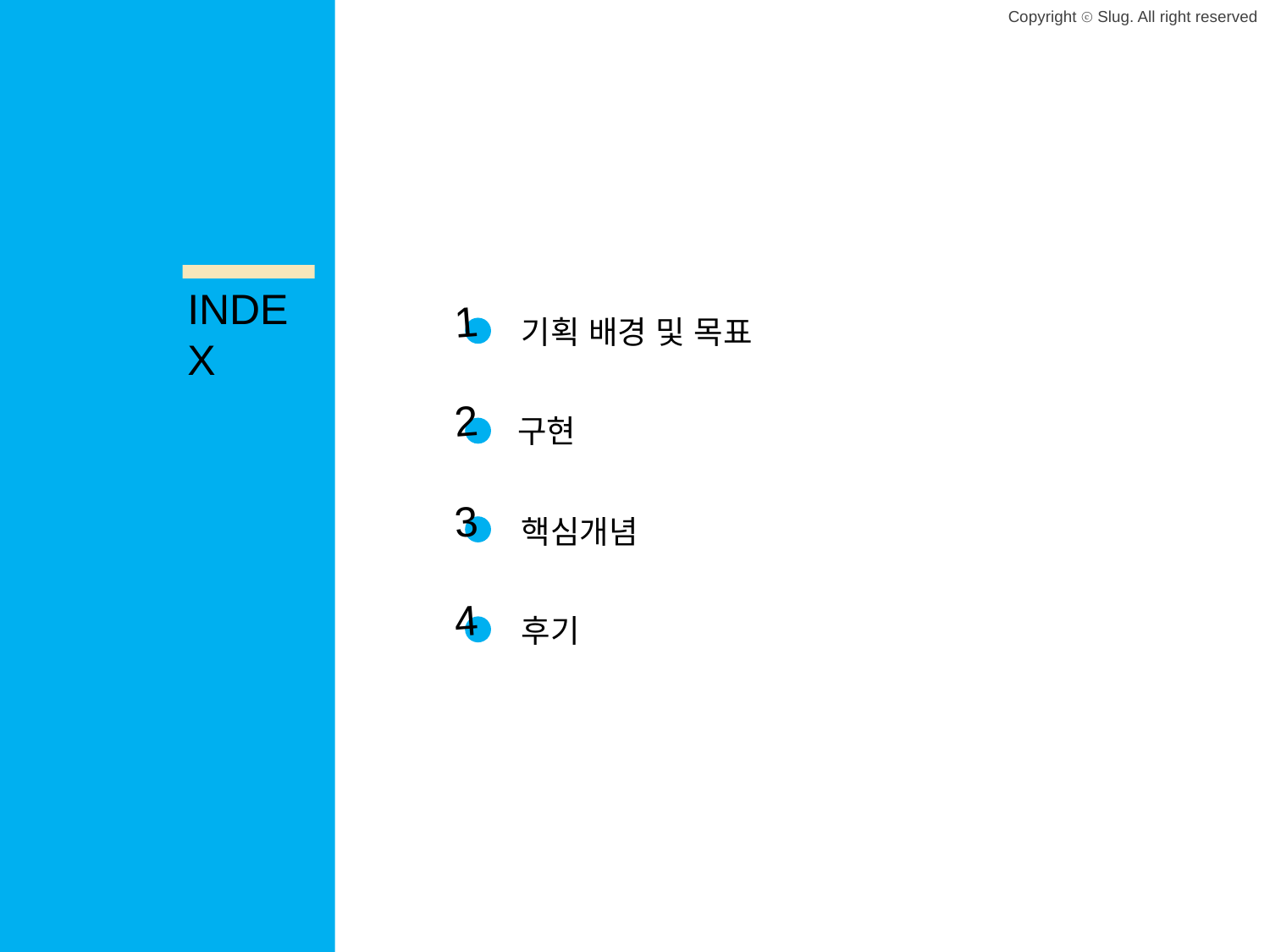

Copyright ⓒ Slug. All right reserved

INDEX
1
기획 배경 및 목표

2
구현

3
핵심개념

4
후기